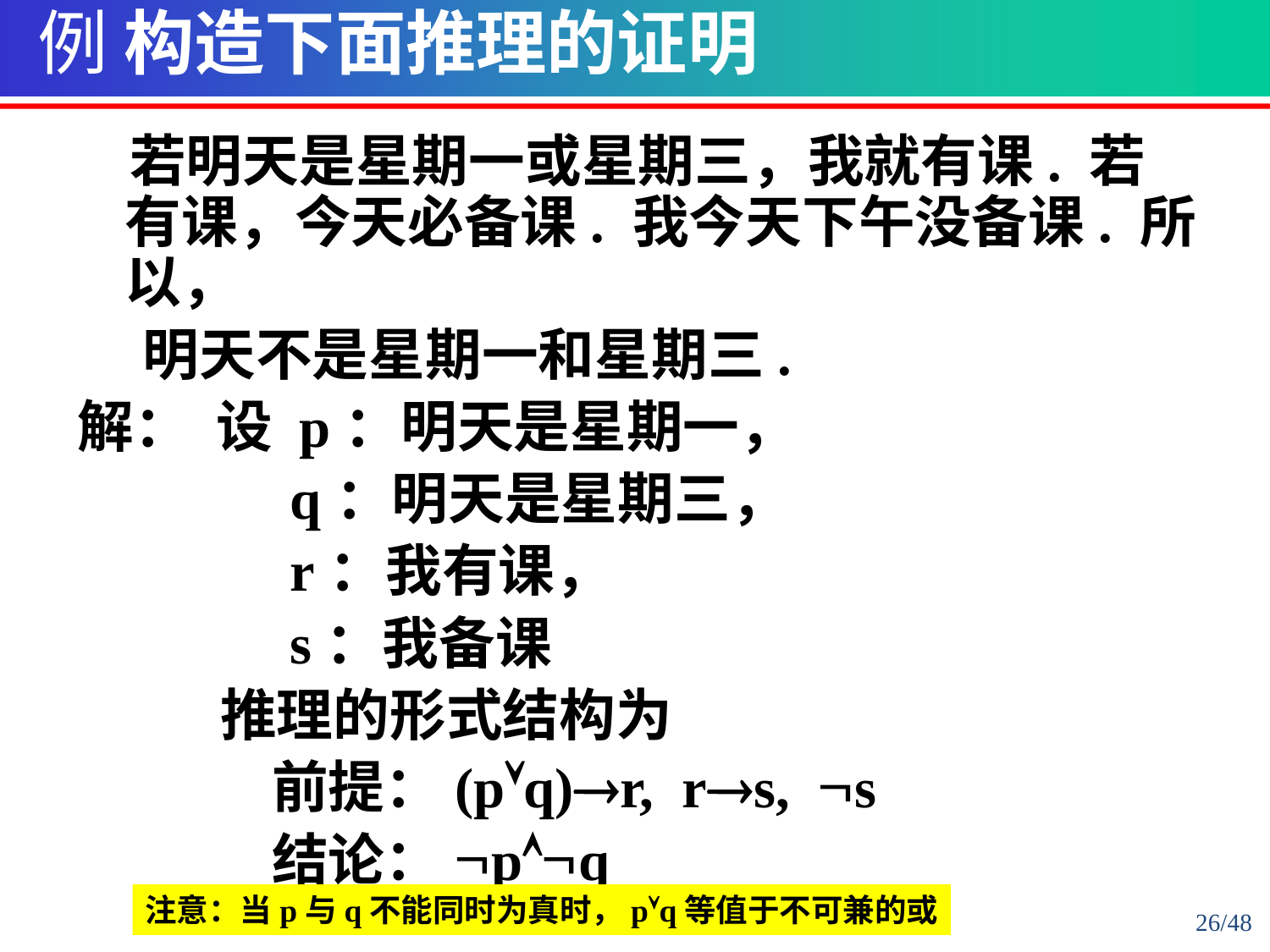

例 构造下面推理的证明
   若明天是星期一或星期三，我就有课. 若有课，今天必备课. 我今天下午没备课. 所以，
    明天不是星期一和星期三.
解：  设 p：明天是星期一，
               q：明天是星期三，
               r：我有课，
               s：我备课
          推理的形式结构为
              前提：(p∨q)→r,  r→s,  ¬s
              结论：¬p∧¬q

注意：当p与q不能同时为真时，p∨q等值于不可兼的或
26/48